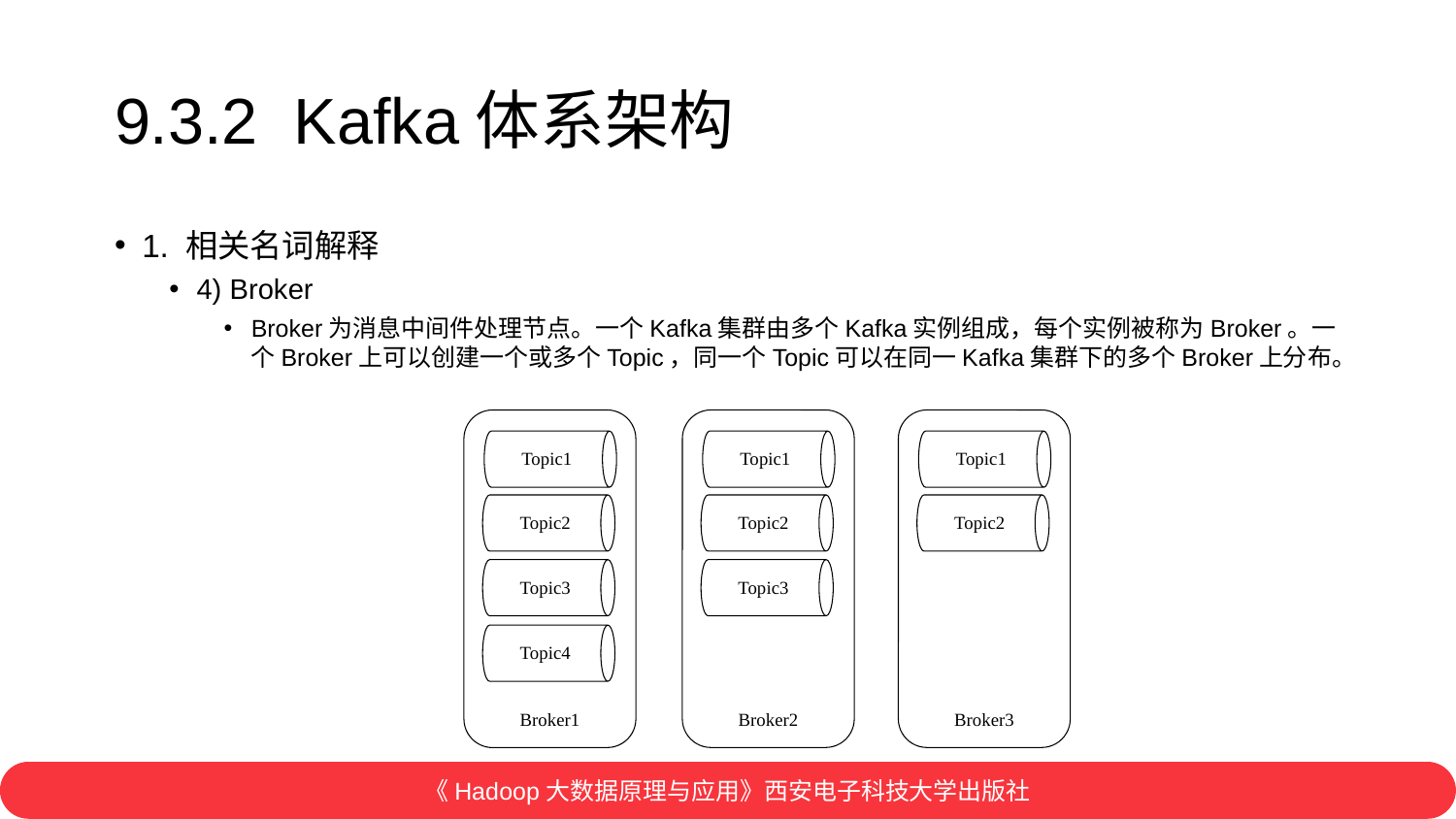

# 9.3.2  Kafka体系架构
1. 相关名词解释
4) Broker
Broker为消息中间件处理节点。一个Kafka集群由多个Kafka实例组成，每个实例被称为Broker。一个Broker上可以创建一个或多个Topic，同一个Topic可以在同一Kafka集群下的多个Broker上分布。

Topic1
Topic1
Topic1

Broker3

Broker1

Broker2
Topic2
Topic2
Topic2
Topic3
Topic3
Topic4